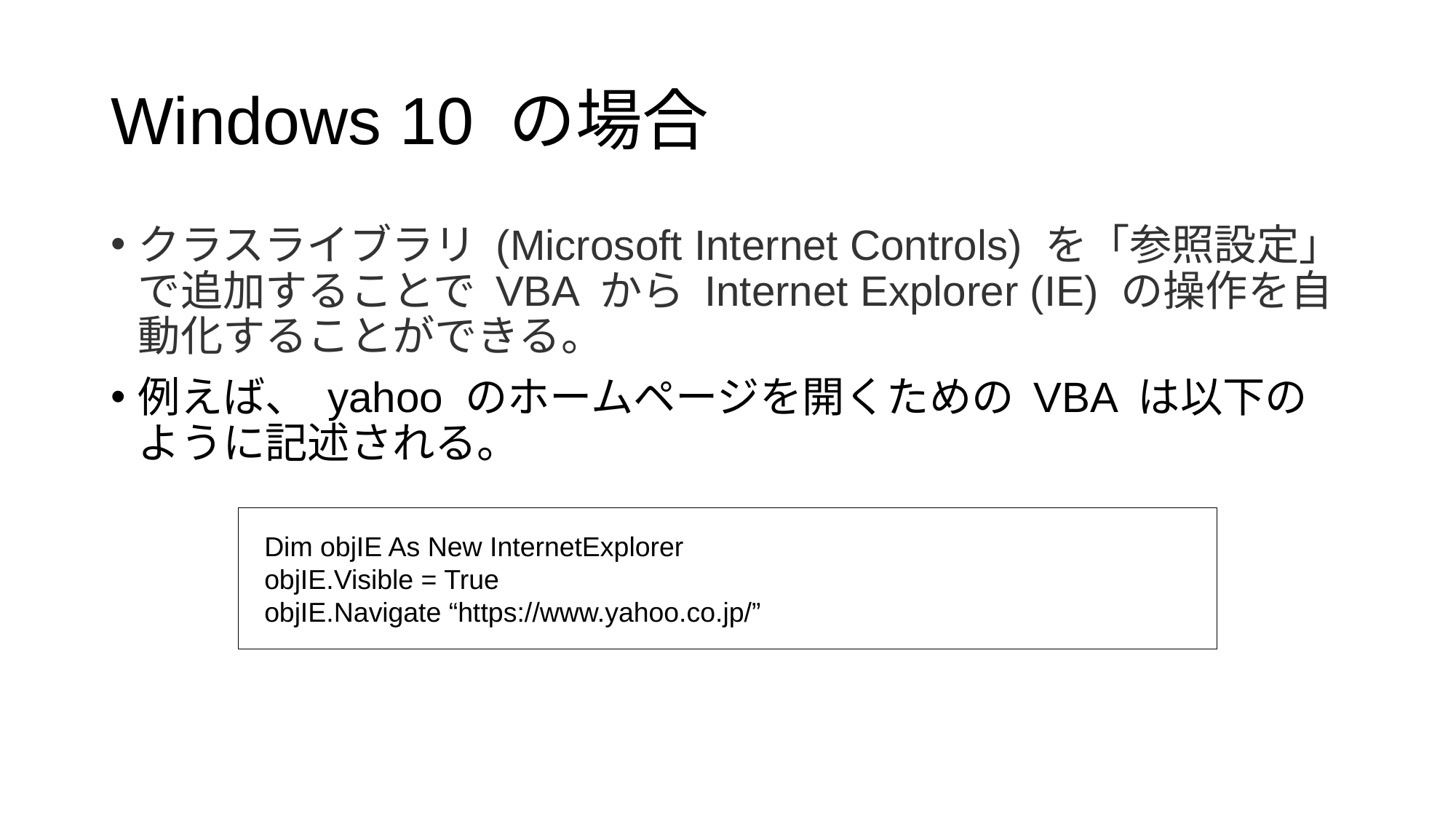

# Windows 10 の場合
クラスライブラリ (Microsoft Internet Controls) を「参照設定」で追加することで VBA から Internet Explorer (IE) の操作を自動化することができる。
例えば、 yahoo のホームページを開くための VBA は以下のように記述される。
  Dim objIE As New InternetExplorer
  objIE.Visible = True
  objIE.Navigate “https://www.yahoo.co.jp/”